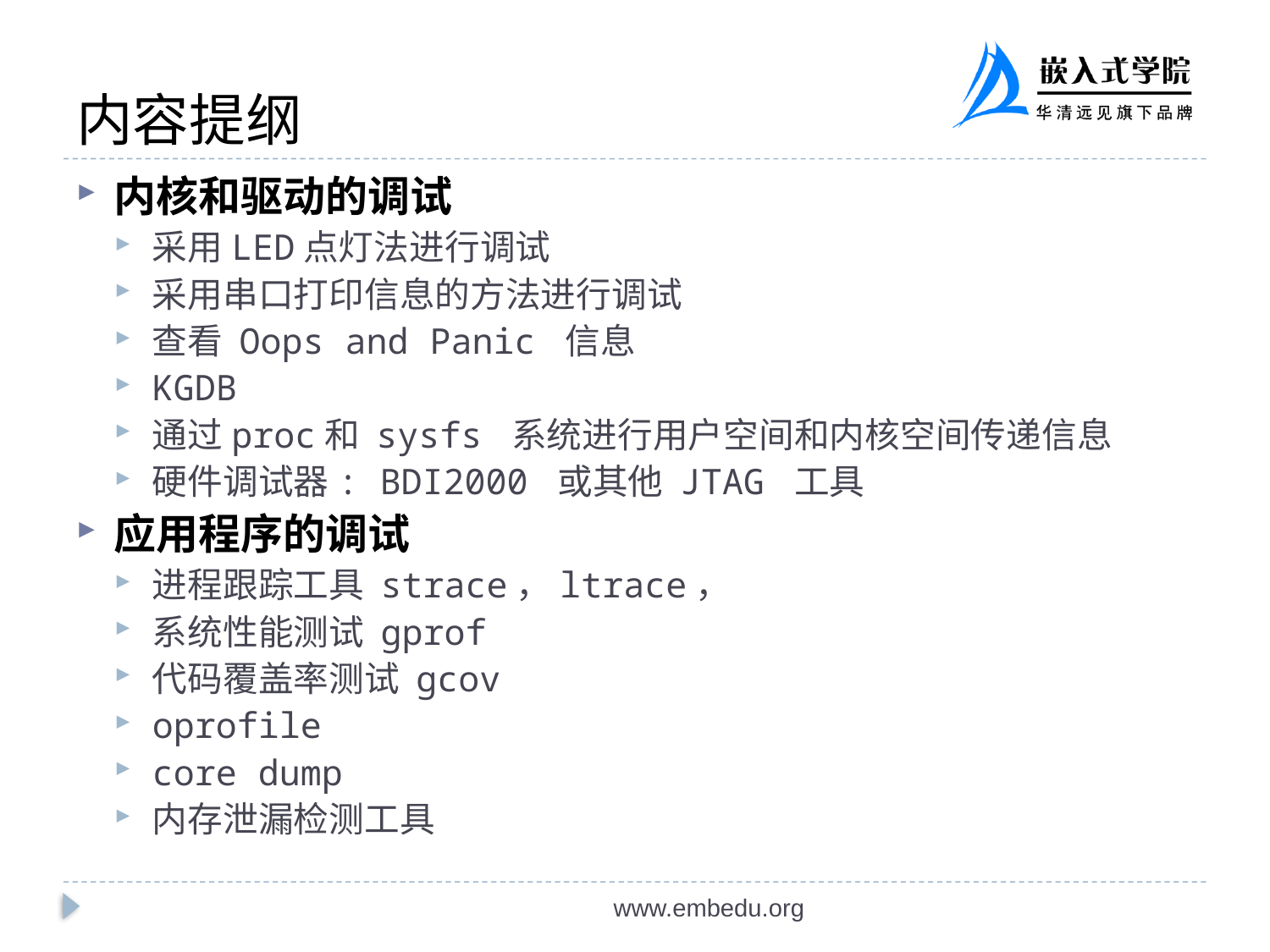

# 内容提纲
内核和驱动的调试
采用LED点灯法进行调试
采用串口打印信息的方法进行调试
查看 Oops and Panic 信息
KGDB
通过proc和 sysfs 系统进行用户空间和内核空间传递信息
硬件调试器: BDI2000 或其他 JTAG 工具
应用程序的调试
进程跟踪工具 strace，ltrace，
系统性能测试 gprof
代码覆盖率测试 gcov
oprofile
core dump
内存泄漏检测工具
www.embedu.org